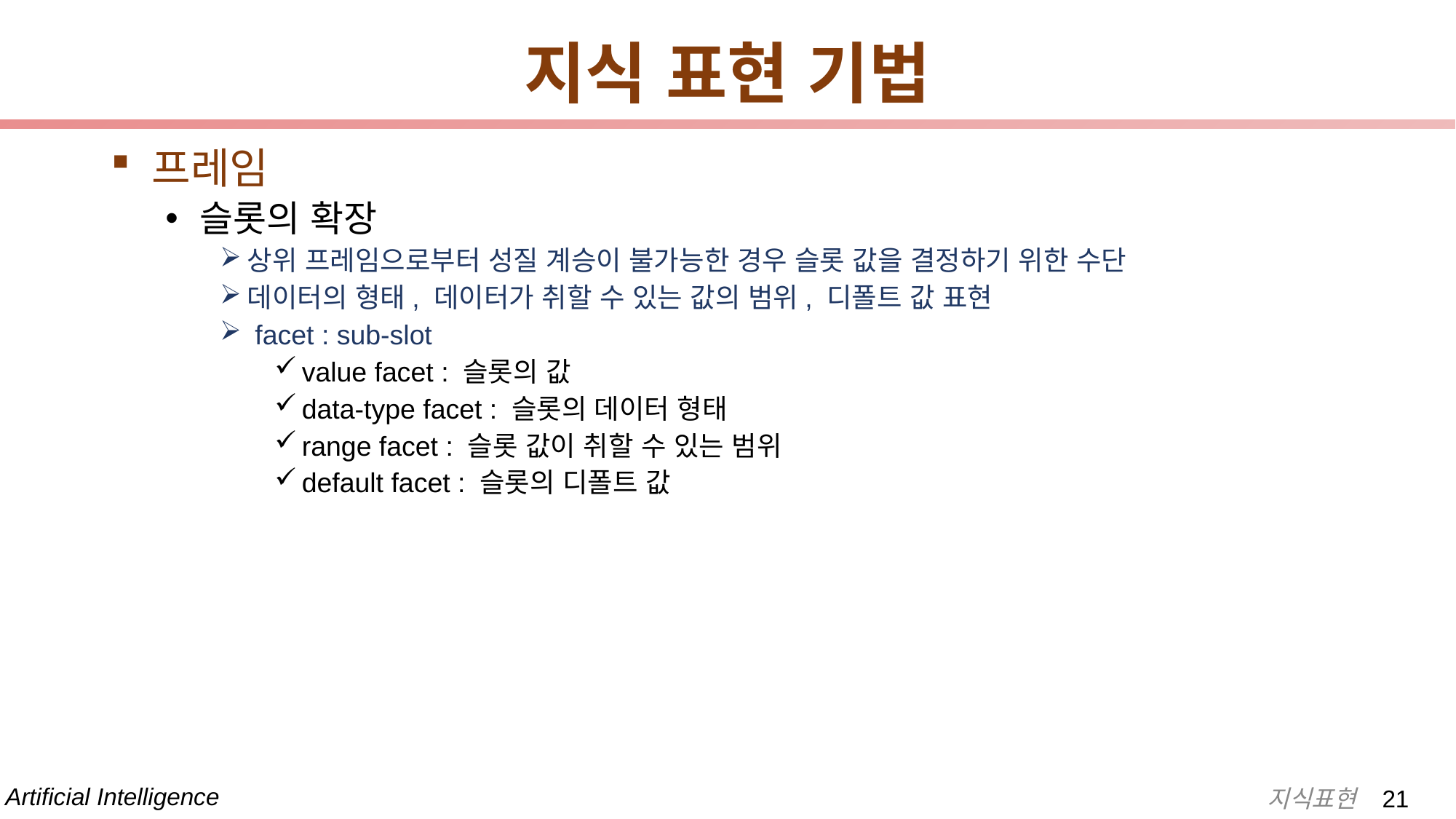

# 지식 표현 기법
프레임
슬롯의 확장
상위 프레임으로부터 성질 계승이 불가능한 경우 슬롯 값을 결정하기 위한 수단
데이터의 형태, 데이터가 취할 수 있는 값의 범위, 디폴트 값 표현
 facet : sub-slot
value facet : 슬롯의 값
data-type facet : 슬롯의 데이터 형태
range facet : 슬롯 값이 취할 수 있는 범위
default facet : 슬롯의 디폴트 값